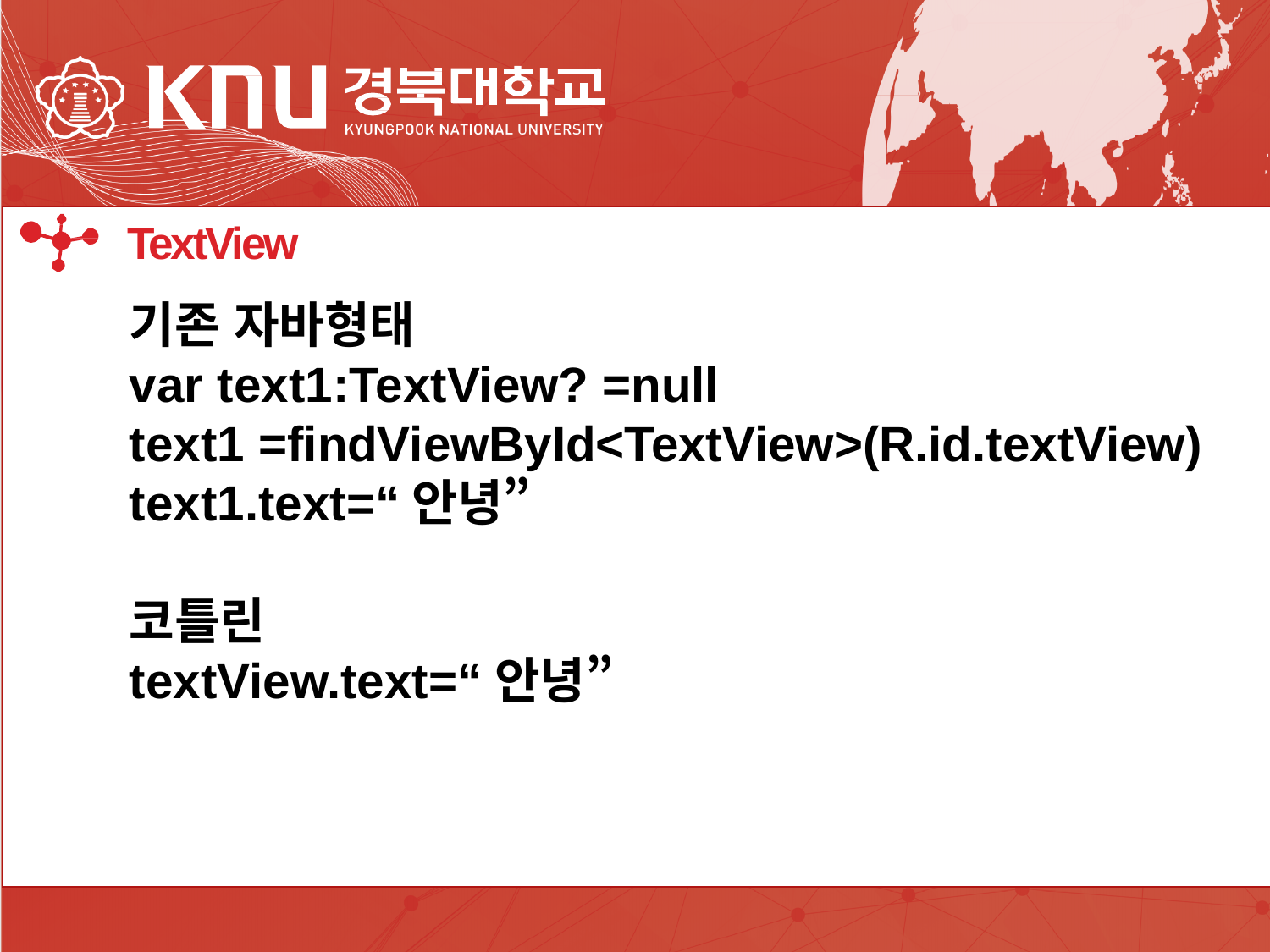

IDE

TextView

기존 자바형태
var text1:TextView? =null
text1 =findViewById<TextView>(R.id.textView)
text1.text=“안녕”

코틀린
textView.text=“안녕”